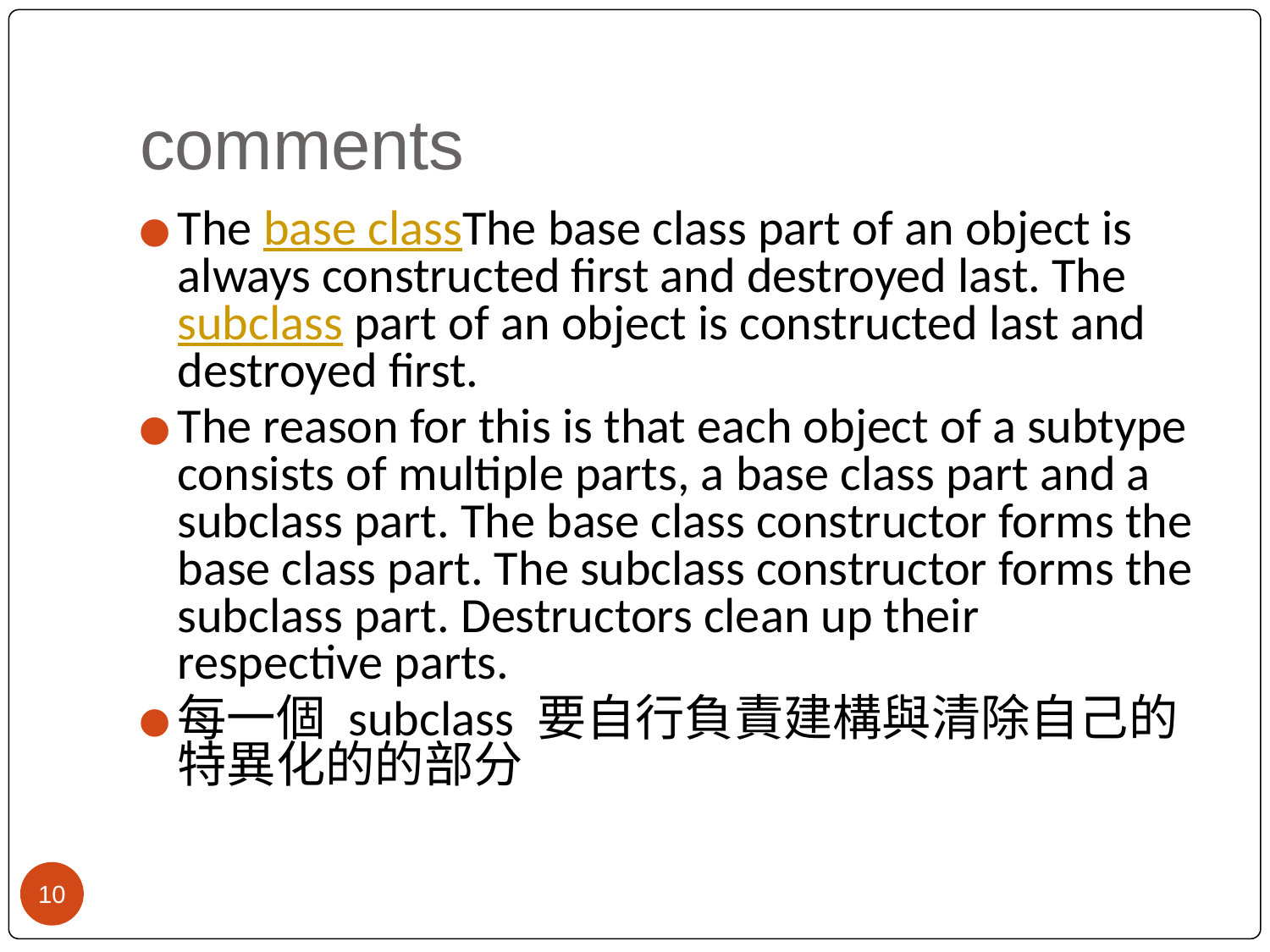

# comments
The base classThe base class part of an object is always constructed first and destroyed last. The subclass part of an object is constructed last and destroyed first.
The reason for this is that each object of a subtype consists of multiple parts, a base class part and a subclass part. The base class constructor forms the base class part. The subclass constructor forms the subclass part. Destructors clean up their respective parts.
每一個 subclass 要自行負責建構與清除自己的特異化的的部分

10